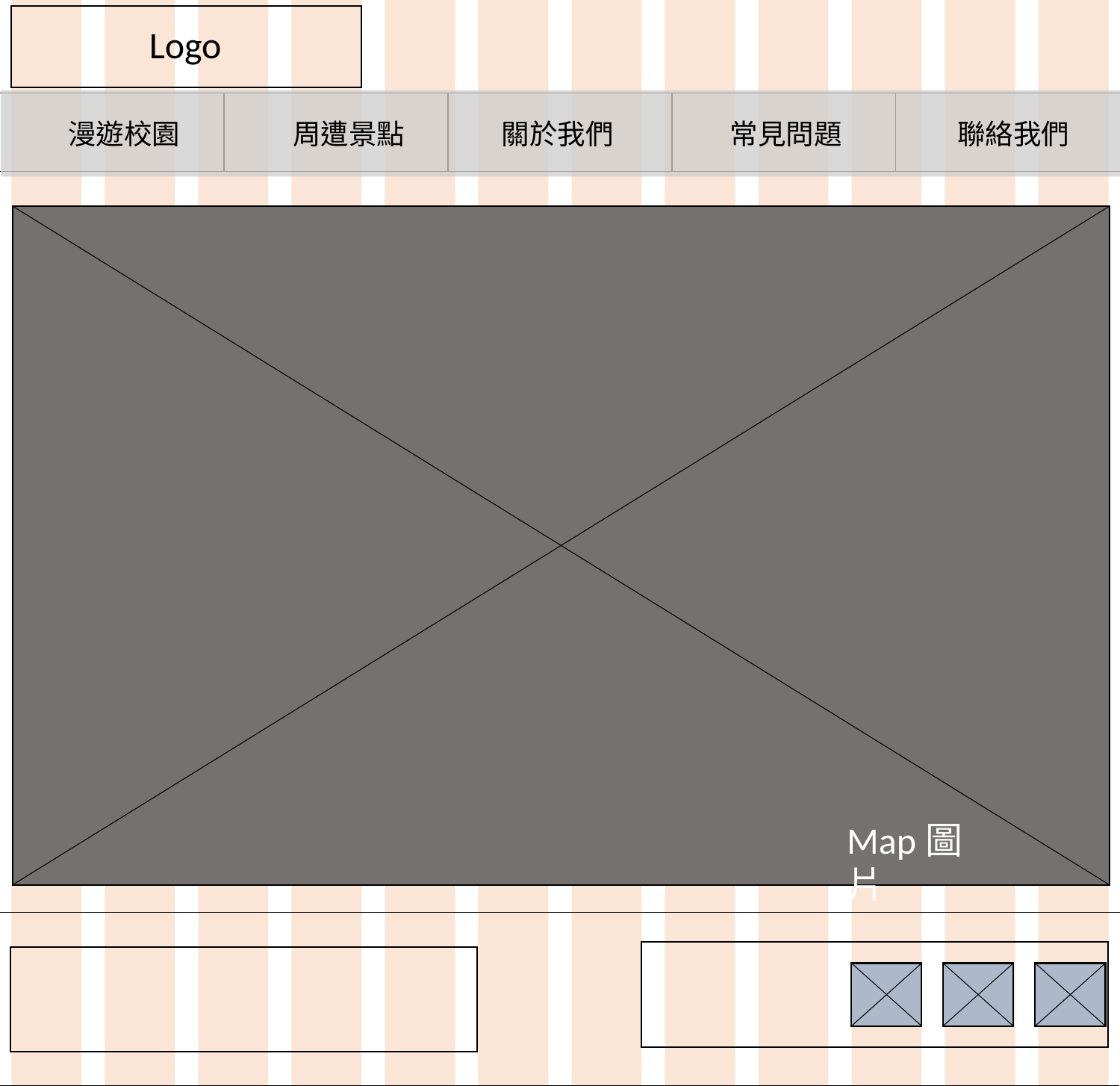

Logo

漫遊校園
周遭景點
關於我們
常見問題
聯絡我們

Map圖片